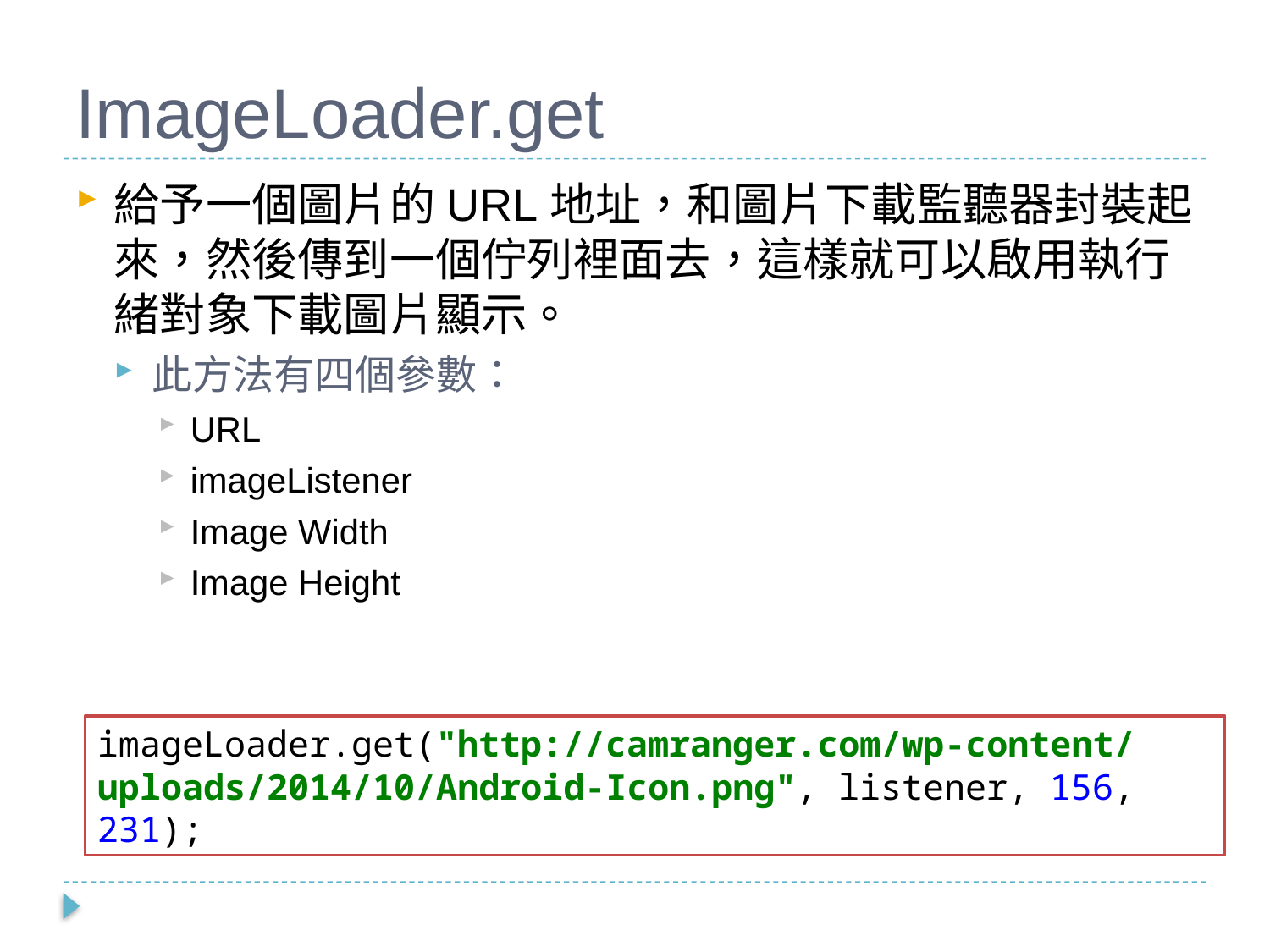

# ImageLoader.get
給予一個圖片的URL地址，和圖片下載監聽器封裝起來，然後傳到一個佇列裡面去，這樣就可以啟用執行緒對象下載圖片顯示。
此方法有四個參數：
URL
imageListener
Image Width
Image Height
imageLoader.get("http://camranger.com/wp-content/uploads/2014/10/Android-Icon.png", listener, 156, 231);